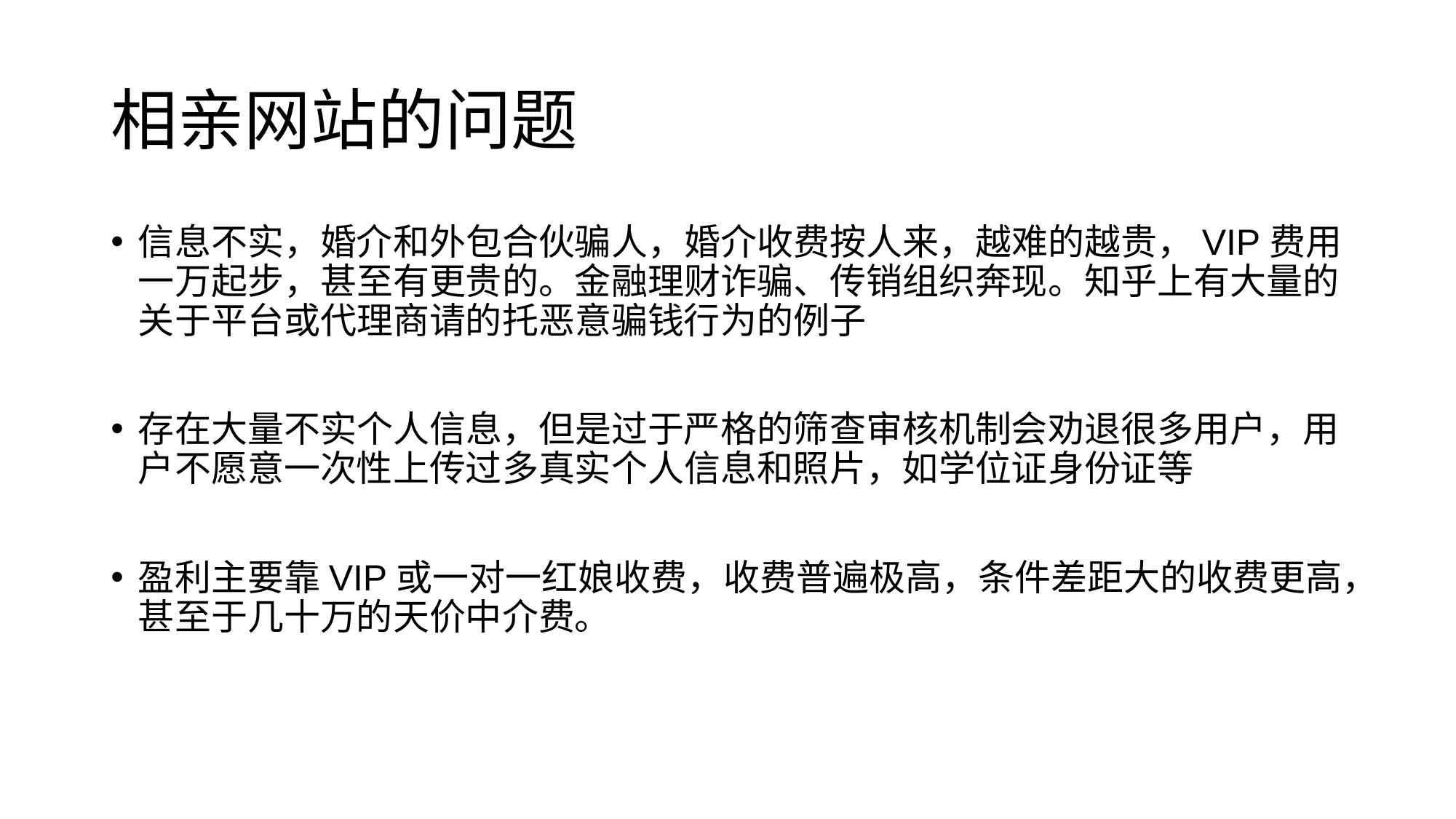

# 相亲网站的问题
信息不实，婚介和外包合伙骗人，婚介收费按人来，越难的越贵，VIP费用一万起步，甚至有更贵的。金融理财诈骗、传销组织奔现。知乎上有大量的关于平台或代理商请的托恶意骗钱行为的例子

存在大量不实个人信息，但是过于严格的筛查审核机制会劝退很多用户，用户不愿意一次性上传过多真实个人信息和照片，如学位证身份证等

盈利主要靠VIP或一对一红娘收费，收费普遍极高，条件差距大的收费更高，甚至于几十万的天价中介费。